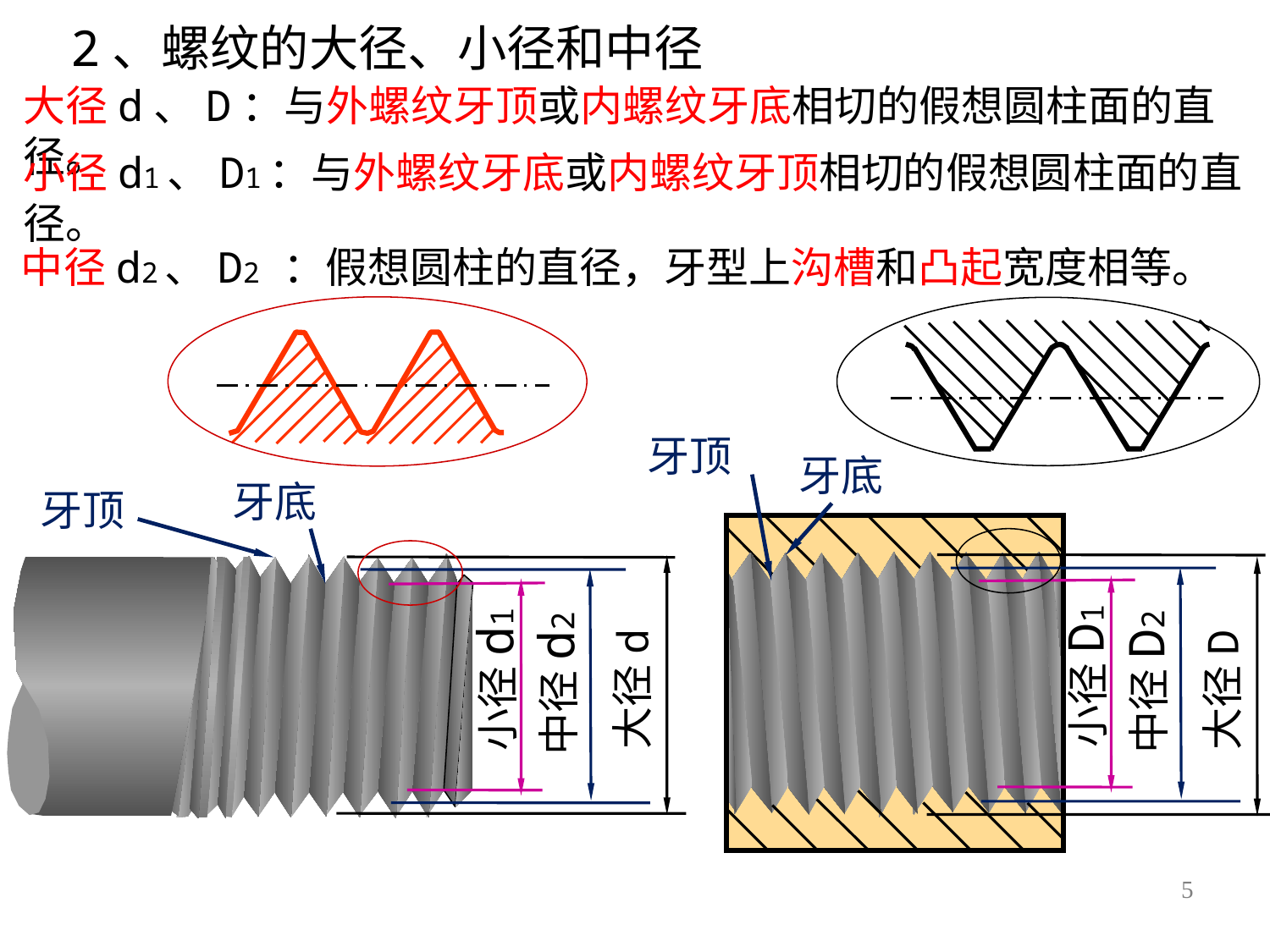

2、螺纹的大径、小径和中径
大径d、D：与外螺纹牙顶或内螺纹牙底相切的假想圆柱面的直径。
小径d1、D1：与外螺纹牙底或内螺纹牙顶相切的假想圆柱面的直径。
中径d2、D2 ：假想圆柱的直径，牙型上沟槽和凸起宽度相等。

牙顶

牙底

牙底

牙顶

大径D

大径d

中径D2

中径d2

小径D1

小径d1

5